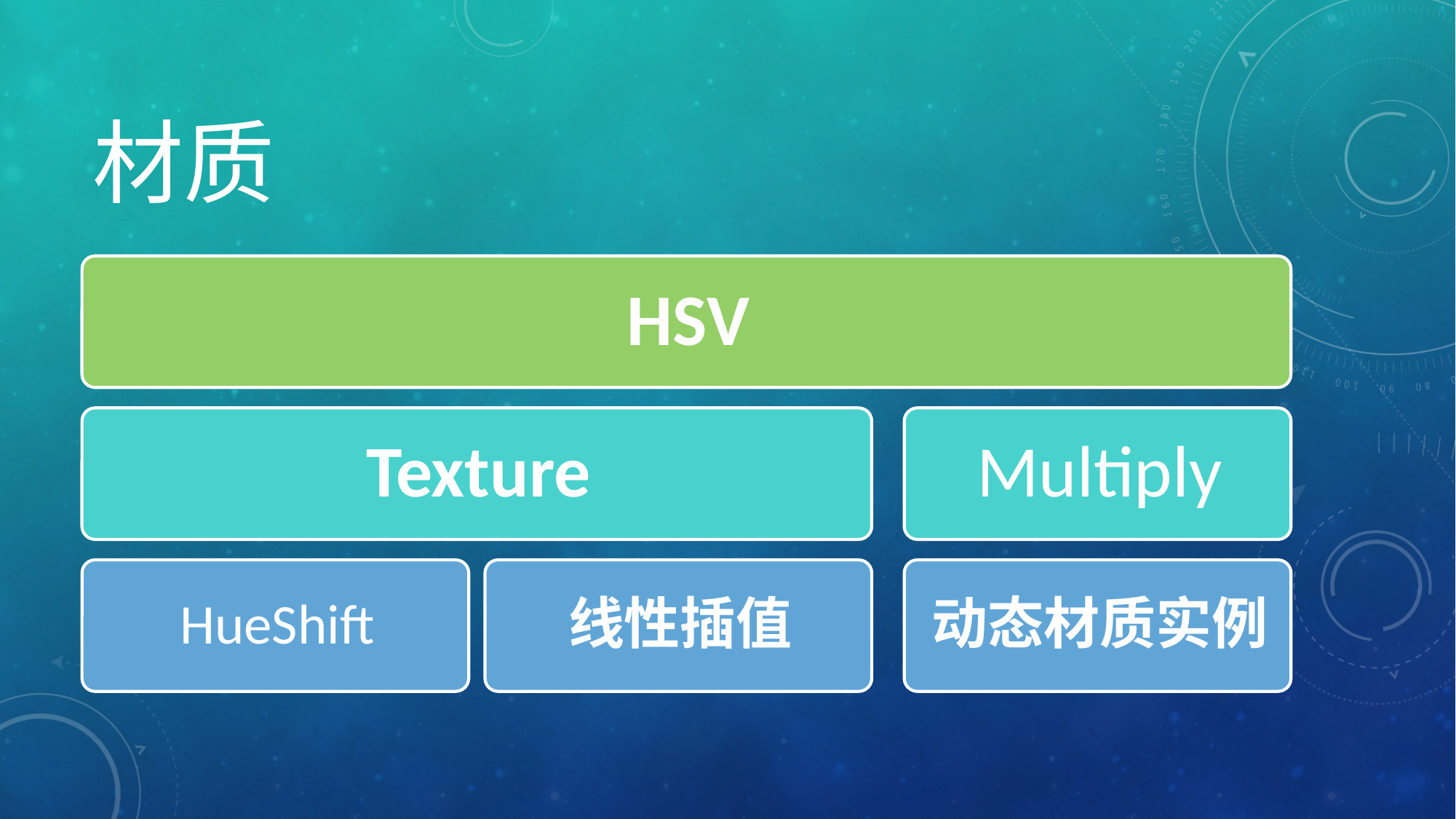

# 材质
HSV
Texture
HueShift
线性插值
Multiply
动态材质实例